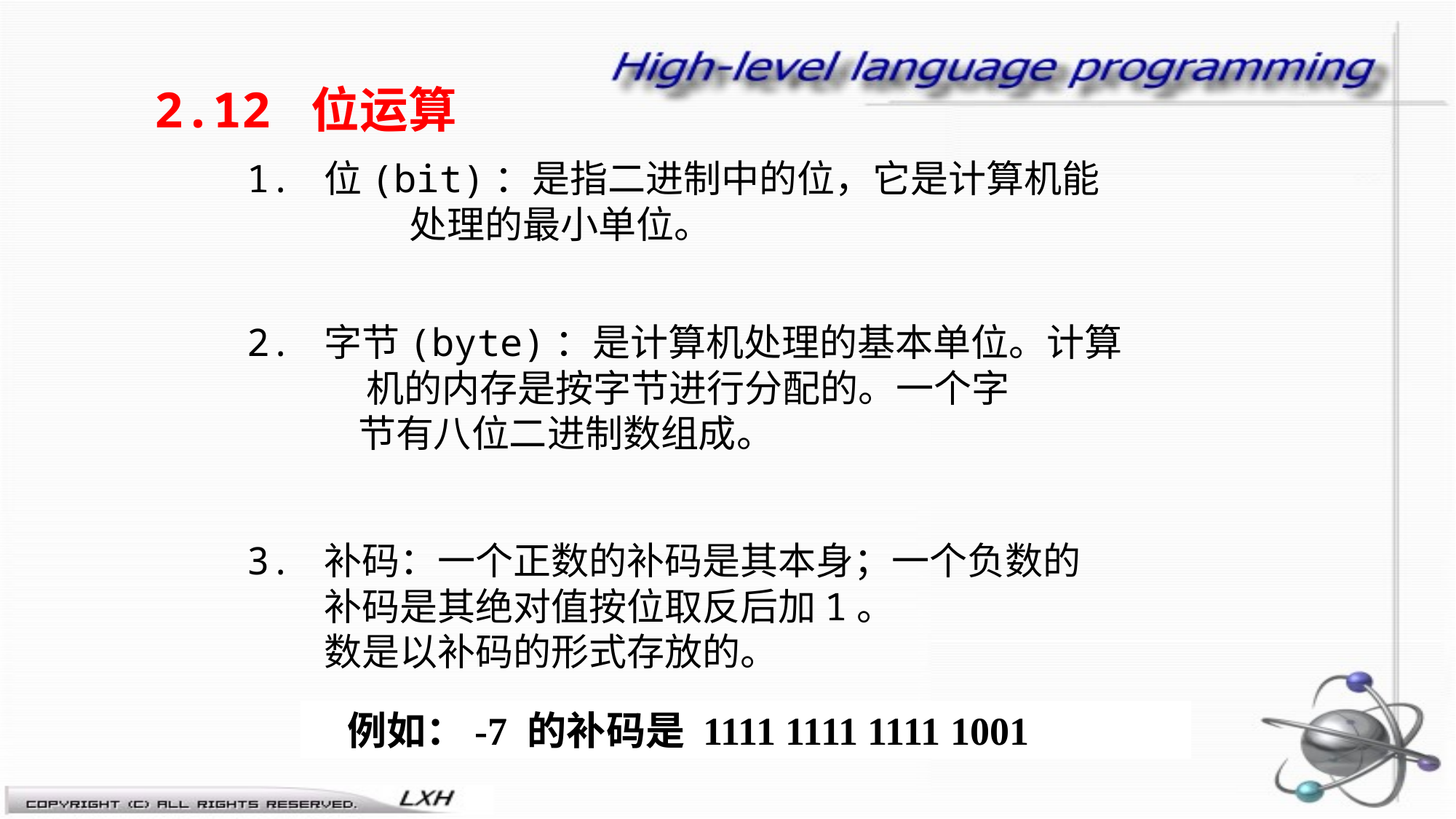

# 2.12 位运算
1. 位(bit)：是指二进制中的位，它是计算机能
                   处理的最小单位。
2. 字节(byte)：是计算机处理的基本单位。计算
              机的内存是按字节进行分配的。一个字
             节有八位二进制数组成。
3. 补码：一个正数的补码是其本身；一个负数的
         补码是其绝对值按位取反后加1。
         数是以补码的形式存放的。
   例如：-7 的补码是 1111 1111 1111 1001